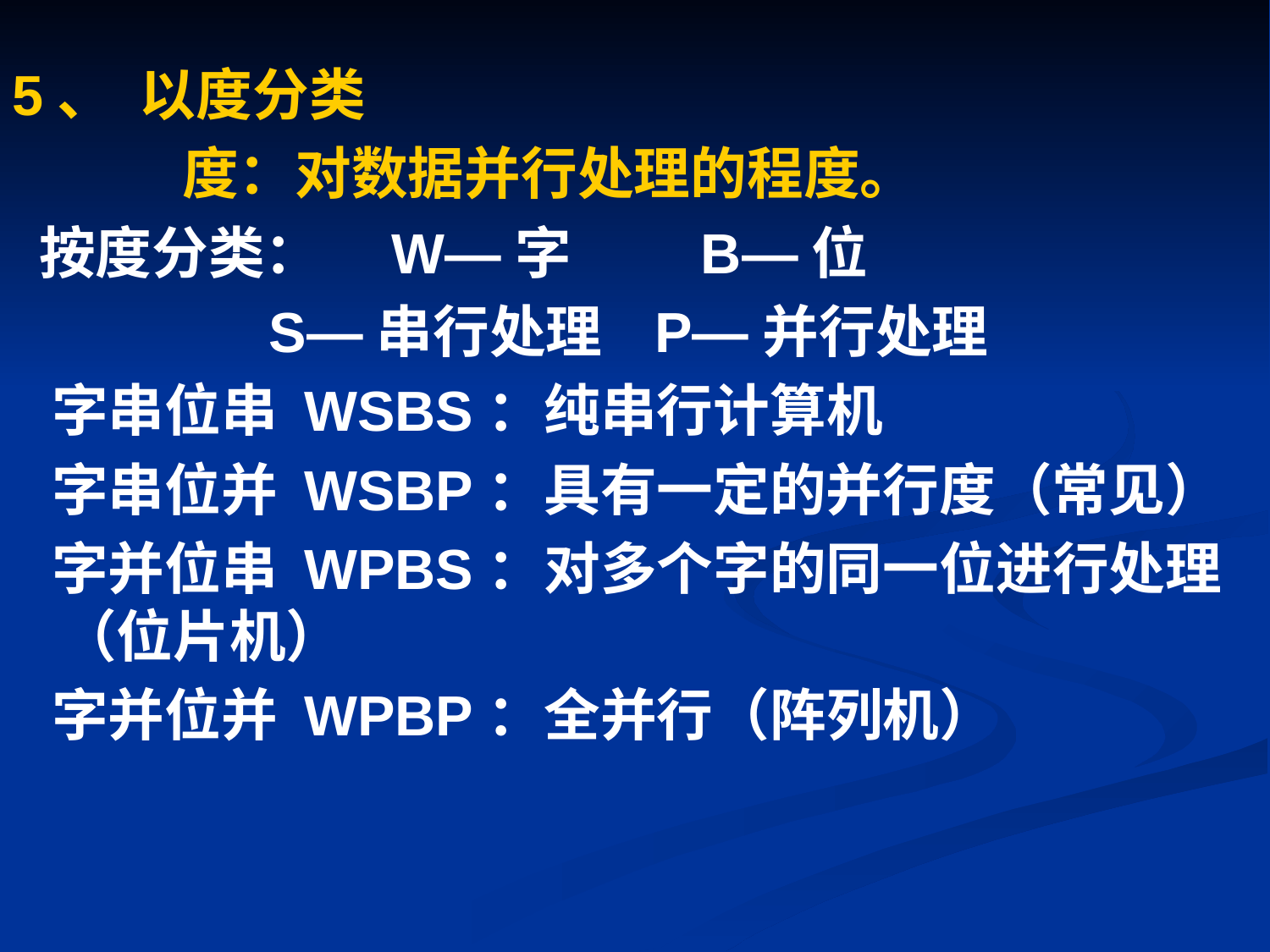

5、  以度分类
　　　度：对数据并行处理的程度。
 按度分类：　W—字         B—位
        　　 S—串行处理   P—并行处理
  字串位串 WSBS：纯串行计算机
  字串位并 WSBP：具有一定的并行度（常见）
  字并位串 WPBS：对多个字的同一位进行处理（位片机）
  字并位并 WPBP：全并行（阵列机）
22